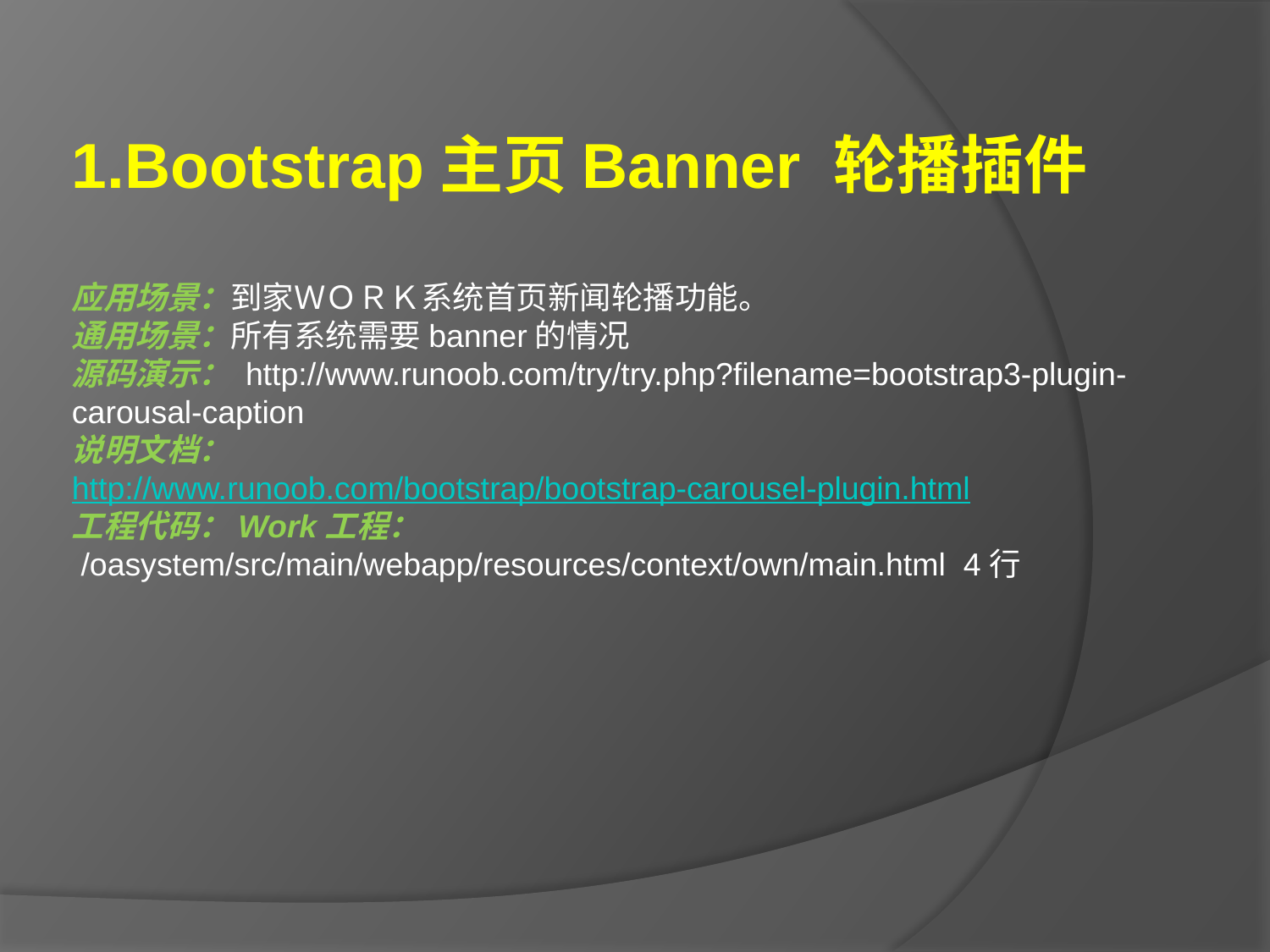

1.Bootstrap主页Banner 轮播插件

应用场景：到家ＷＯＲＫ系统首页新闻轮播功能。
通用场景：所有系统需要banner的情况
源码演示： http://www.runoob.com/try/try.php?filename=bootstrap3-plugin-carousal-caption
说明文档： http://www.runoob.com/bootstrap/bootstrap-carousel-plugin.html
工程代码：Work工程：
 /oasystem/src/main/webapp/resources/context/own/main.html  4行